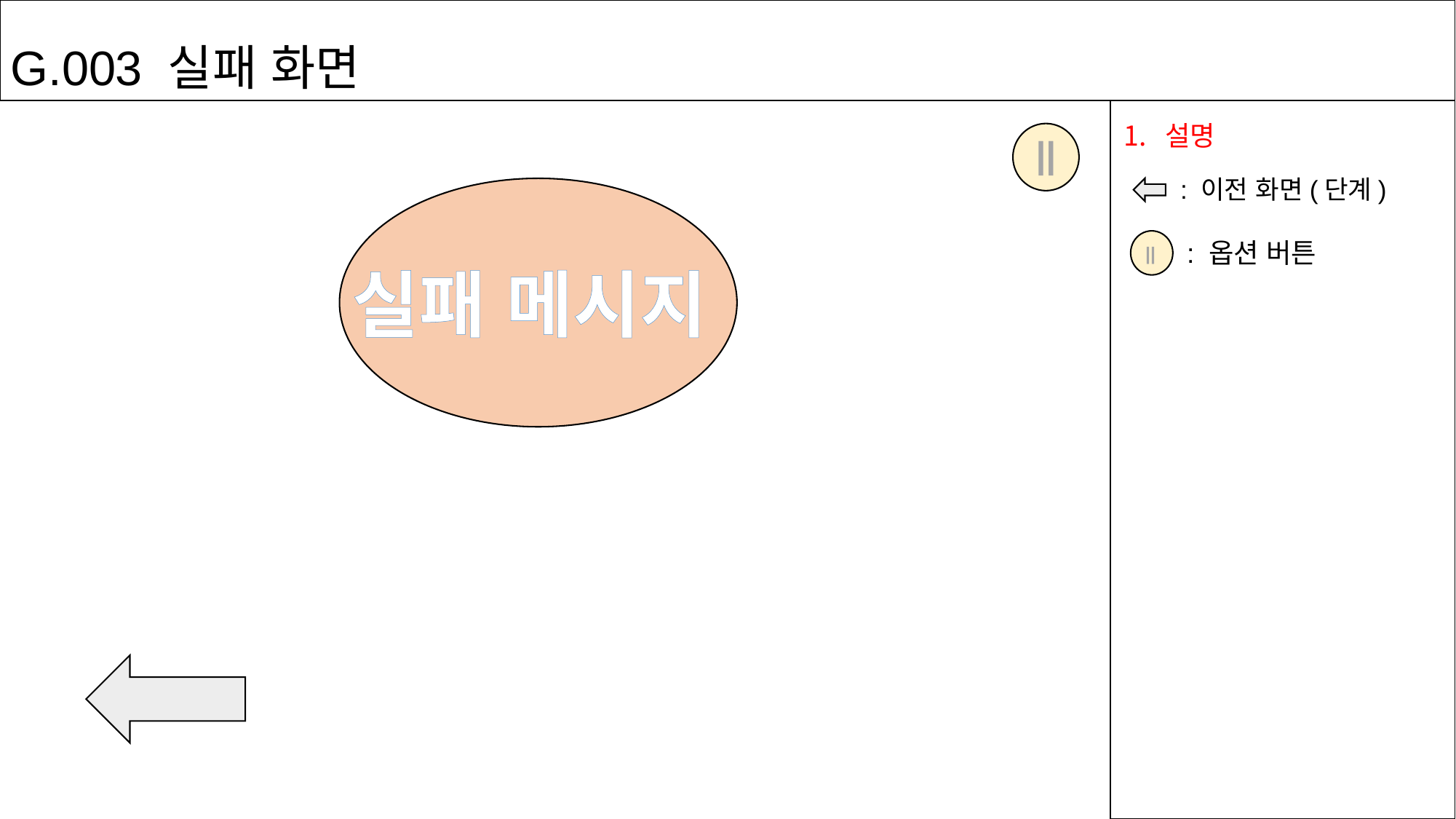

G.003 실패 화면

설명

||
: 이전 화면(단계)

: 옵션 버튼

||
실패 메시지